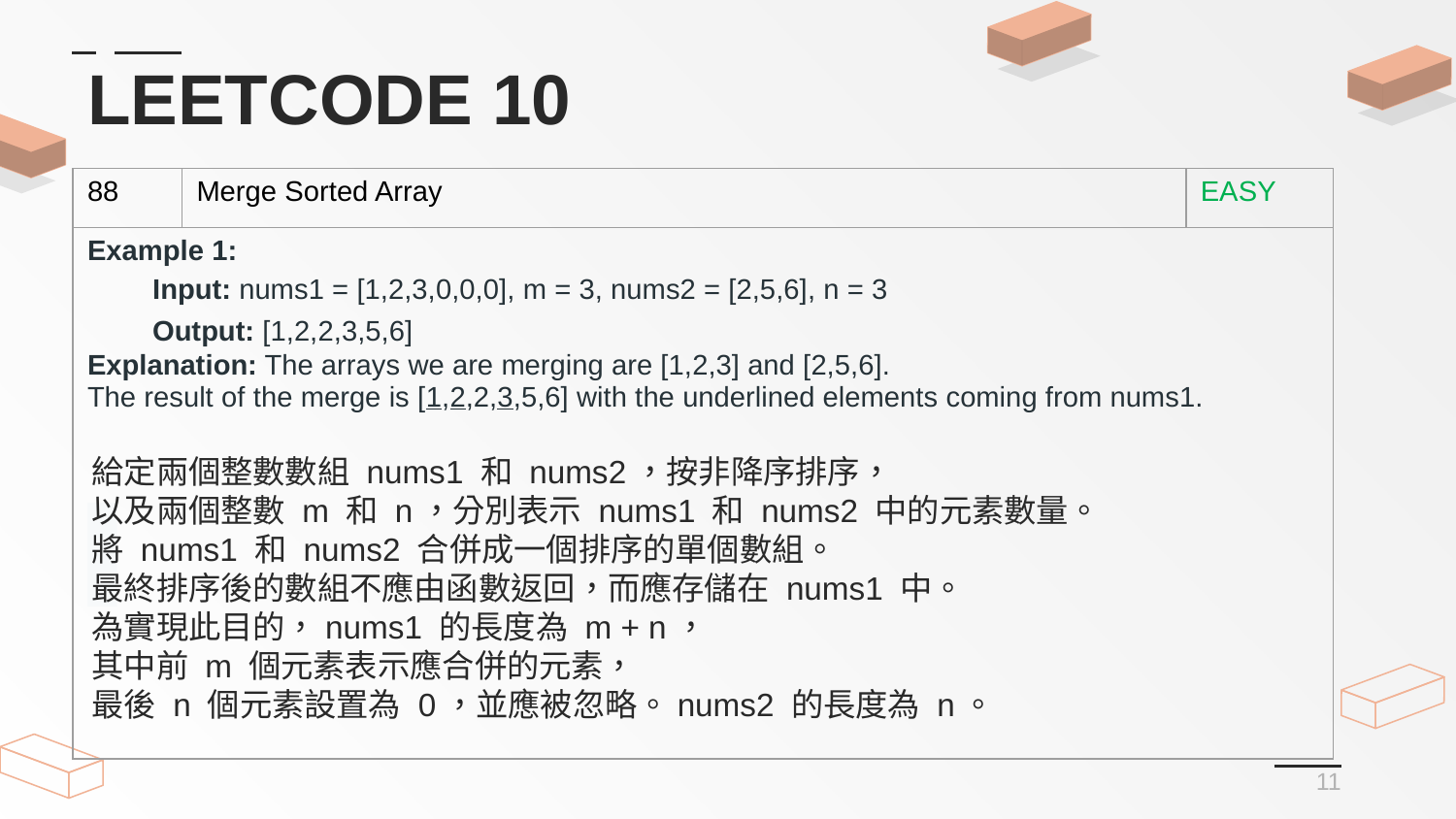

# LEETCODE 10
| 88 | Merge Sorted Array | EASY |
| --- | --- | --- |
| Example 1: 　　Input: nums1 = [1,2,3,0,0,0], m = 3, nums2 = [2,5,6], n = 3 　　Output: [1,2,2,3,5,6] Explanation: The arrays we are merging are [1,2,3] and [2,5,6]. The result of the merge is [1,2,2,3,5,6] with the underlined elements coming from nums1. |  |  |
給定兩個整數數組 nums1 和 nums2，按非降序排序，
以及兩個整數 m 和 n，分別表示 nums1 和 nums2 中的元素數量。
將 nums1 和 nums2 合併成一個排序的單個數組。
最終排序後的數組不應由函數返回，而應存儲在 nums1 中。
為實現此目的，nums1 的長度為 m + n，
其中前 m 個元素表示應合併的元素，
最後 n 個元素設置為 0，並應被忽略。nums2 的長度為 n。

11